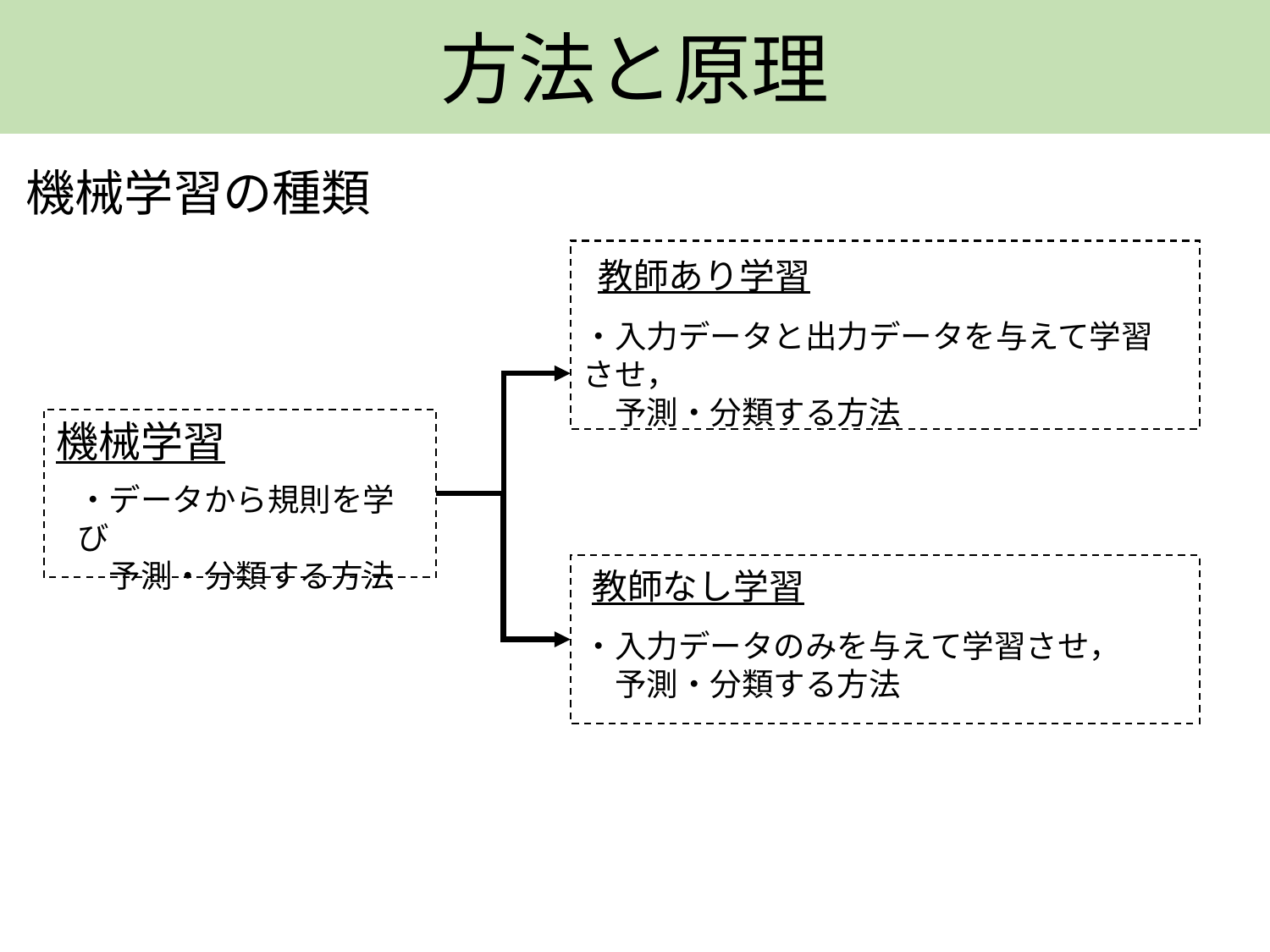

方法と原理
機械学習の種類

教師あり学習
・入力データと出力データを与えて学習させ，
　予測・分類する方法
機械学習

・データから規則を学び
　予測・分類する方法

教師なし学習
・入力データのみを与えて学習させ，
　予測・分類する方法